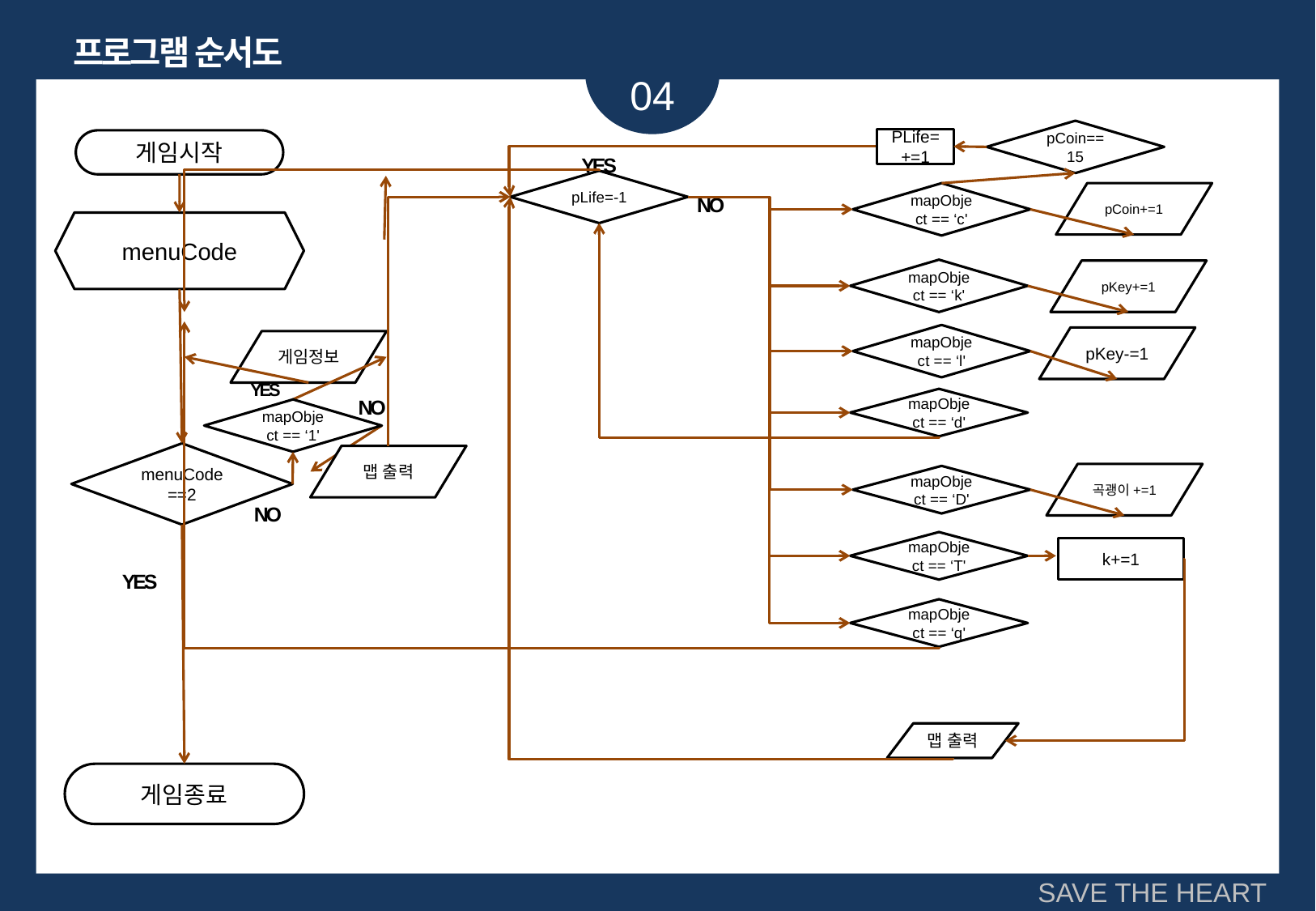

프로그램 순서도
04

pCoin==15
PLife=+=1
게임시작
YES
pLife=-1
mapObject == ‘c'
pCoin+=1
NO
menuCode
mapObject == ‘k'
pKey+=1
mapObject == ‘l'
pKey-=1
게임정보
YES
NO
mapObject == ‘d'
mapObject == ‘1'
menuCode==2
맵 출력
곡괭이+=1
mapObject == ‘D'
NO
mapObject == ‘T'
k+=1
YES
mapObject == ‘q'
맵 출력
게임종료
SAVE THE HEART